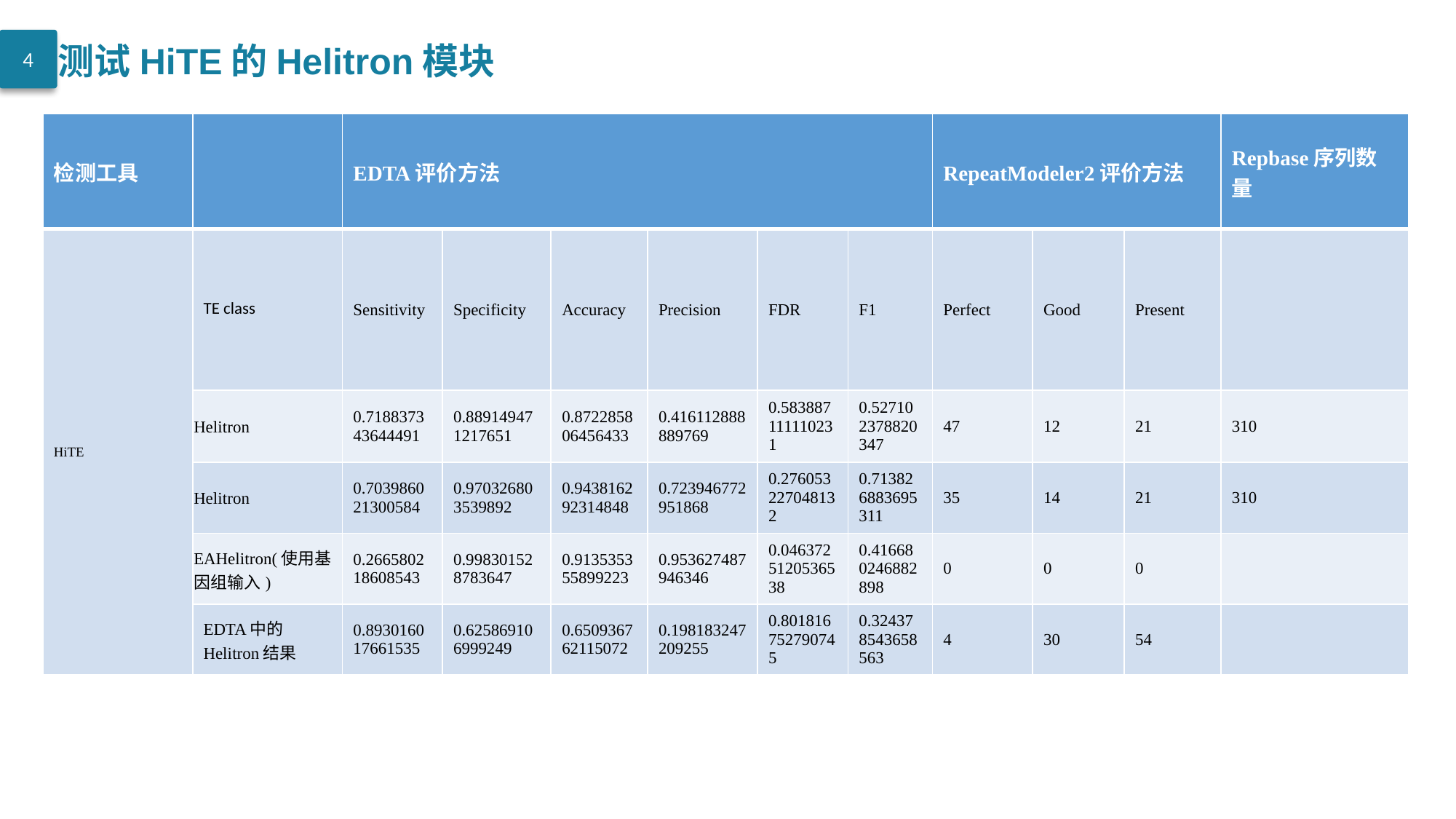

4
测试HiTE的Helitron模块
| 检测工具 |  | EDTA评价方法 |  |  |  |  |  | RepeatModeler2评价方法 |  |  | Repbase序列数量 |
| --- | --- | --- | --- | --- | --- | --- | --- | --- | --- | --- | --- |
| HiTE | TE class | Sensitivity | Specificity | Accuracy | Precision | FDR | F1 | Perfect | Good | Present |  |
|  | Helitron | 0.718837343644491 | 0.889149471217651 | 0.872285806456433 | 0.416112888889769 | 0.583887111110231 | 0.527102378820347 | 47 | 12 | 21 | 310 |
|  | Helitron | 0.703986021300584 | 0.970326803539892 | 0.943816292314848 | 0.723946772951868 | 0.276053227048132 | 0.713826883695311 | 35 | 14 | 21 | 310 |
|  | EAHelitron(使用基因组输入) | 0.266580218608543 | 0.998301528783647 | 0.913535355899223 | 0.953627487946346 | 0.0463725120536538 | 0.416680246882898 | 0 | 0 | 0 |  |
|  | EDTA中的Helitron结果 | 0.893016017661535 | 0.625869106999249 | 0.650936762115072 | 0.198183247209255 | 0.801816752790745 | 0.324378543658563 | 4 | 30 | 54 |  |